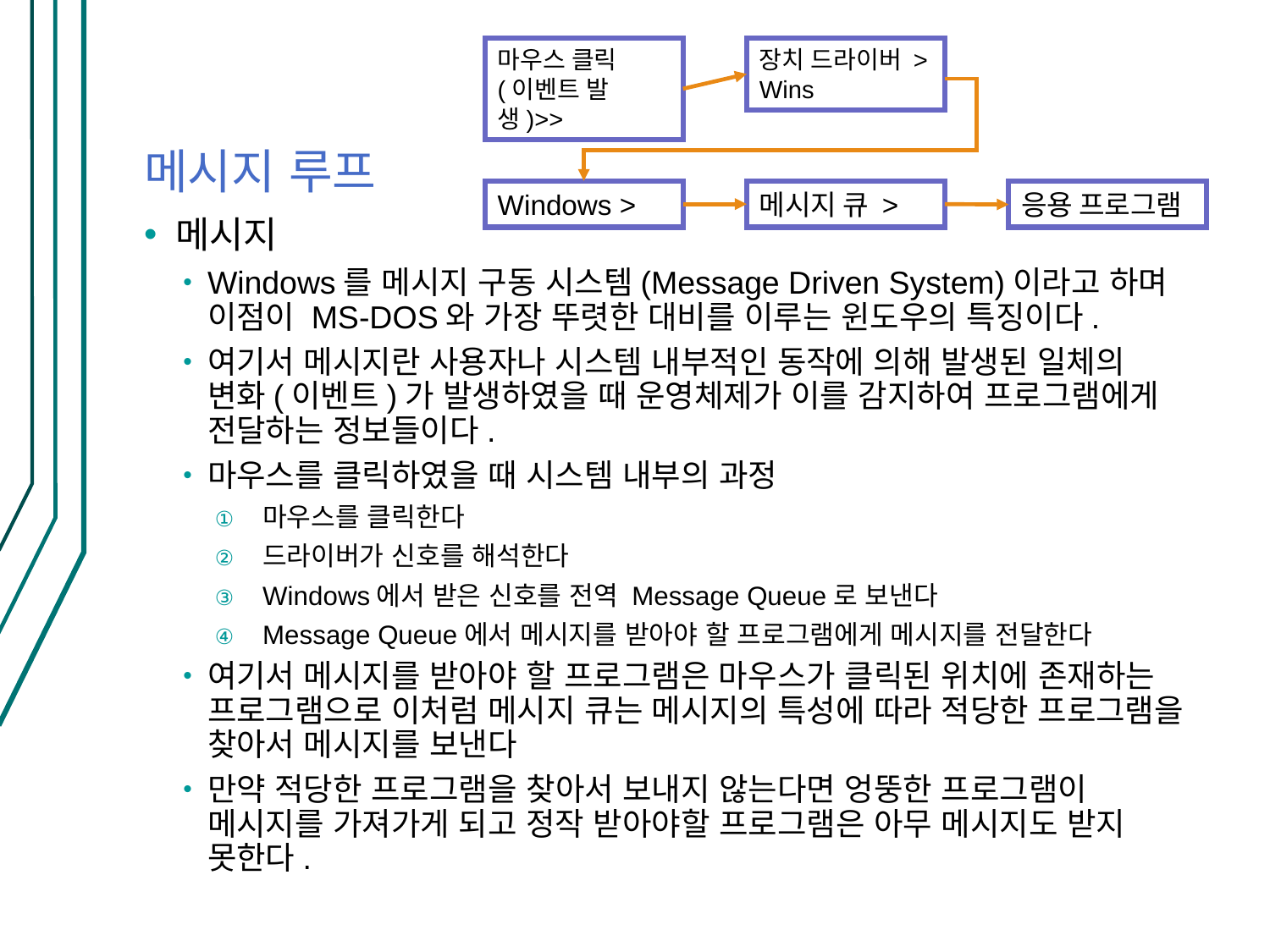

# 메시지 루프
마우스 클릭
(이벤트 발생)>>
장치 드라이버 > Wins

Windows >
메시지 큐 >
응용 프로그램
메시지
Windows를 메시지 구동 시스템(Message Driven System)이라고 하며 이점이 MS-DOS와 가장 뚜렷한 대비를 이루는 윈도우의 특징이다.
여기서 메시지란 사용자나 시스템 내부적인 동작에 의해 발생된 일체의 변화(이벤트)가 발생하였을 때 운영체제가 이를 감지하여 프로그램에게 전달하는 정보들이다.
마우스를 클릭하였을 때 시스템 내부의 과정
마우스를 클릭한다
드라이버가 신호를 해석한다
Windows에서 받은 신호를 전역 Message Queue로 보낸다
Message Queue에서 메시지를 받아야 할 프로그램에게 메시지를 전달한다
여기서 메시지를 받아야 할 프로그램은 마우스가 클릭된 위치에 존재하는 프로그램으로 이처럼 메시지 큐는 메시지의 특성에 따라 적당한 프로그램을 찾아서 메시지를 보낸다
만약 적당한 프로그램을 찾아서 보내지 않는다면 엉뚱한 프로그램이 메시지를 가져가게 되고 정작 받아야할 프로그램은 아무 메시지도 받지 못한다.